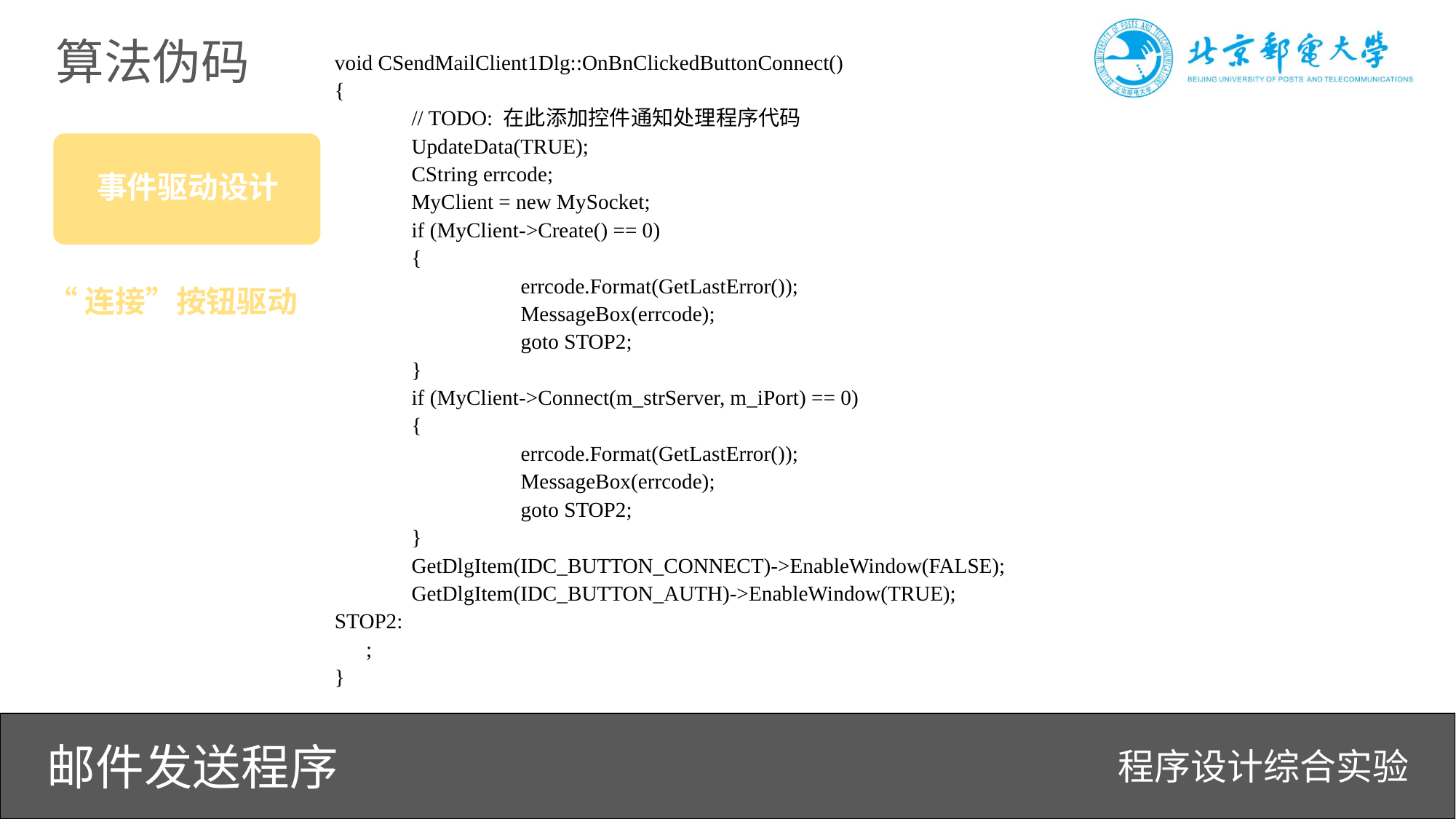

void CSendMailClient1Dlg::OnBnClickedButtonConnect()
{
	// TODO: 在此添加控件通知处理程序代码
	UpdateData(TRUE);
	CString errcode;
	MyClient = new MySocket;
	if (MyClient->Create() == 0)
	{
		errcode.Format(GetLastError());
		MessageBox(errcode);
		goto STOP2;
	}
	if (MyClient->Connect(m_strServer, m_iPort) == 0)
	{
		errcode.Format(GetLastError());
		MessageBox(errcode);
		goto STOP2;
	}
	GetDlgItem(IDC_BUTTON_CONNECT)->EnableWindow(FALSE);
	GetDlgItem(IDC_BUTTON_AUTH)->EnableWindow(TRUE);
STOP2:
;
}

事件驱动设计
“连接”按钮驱动